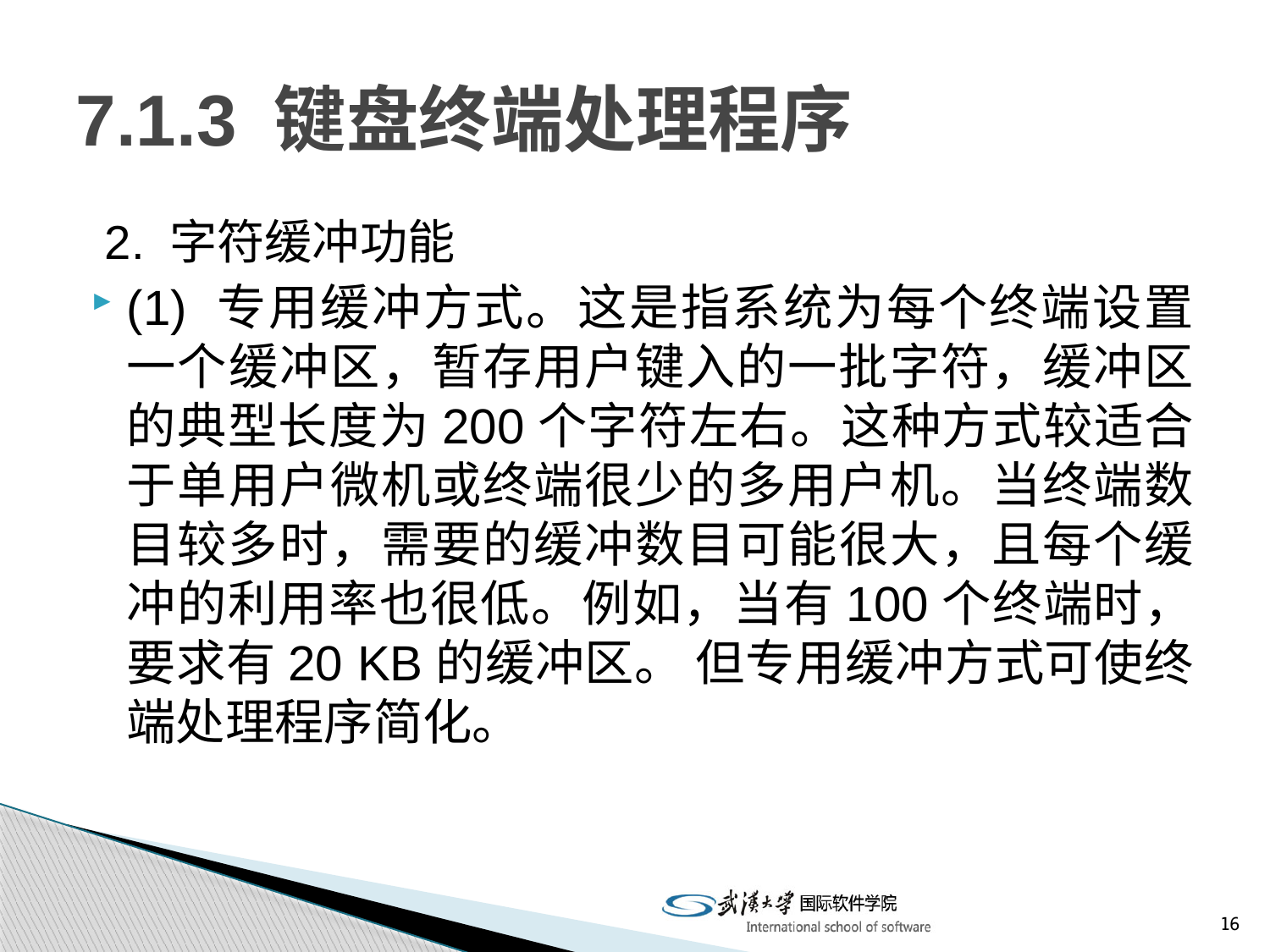

# 7.1.3 键盘终端处理程序
 2. 字符缓冲功能
(1) 专用缓冲方式。这是指系统为每个终端设置一个缓冲区，暂存用户键入的一批字符，缓冲区的典型长度为200个字符左右。这种方式较适合于单用户微机或终端很少的多用户机。当终端数目较多时，需要的缓冲数目可能很大，且每个缓冲的利用率也很低。例如，当有100个终端时，要求有20 KB的缓冲区。 但专用缓冲方式可使终端处理程序简化。
16